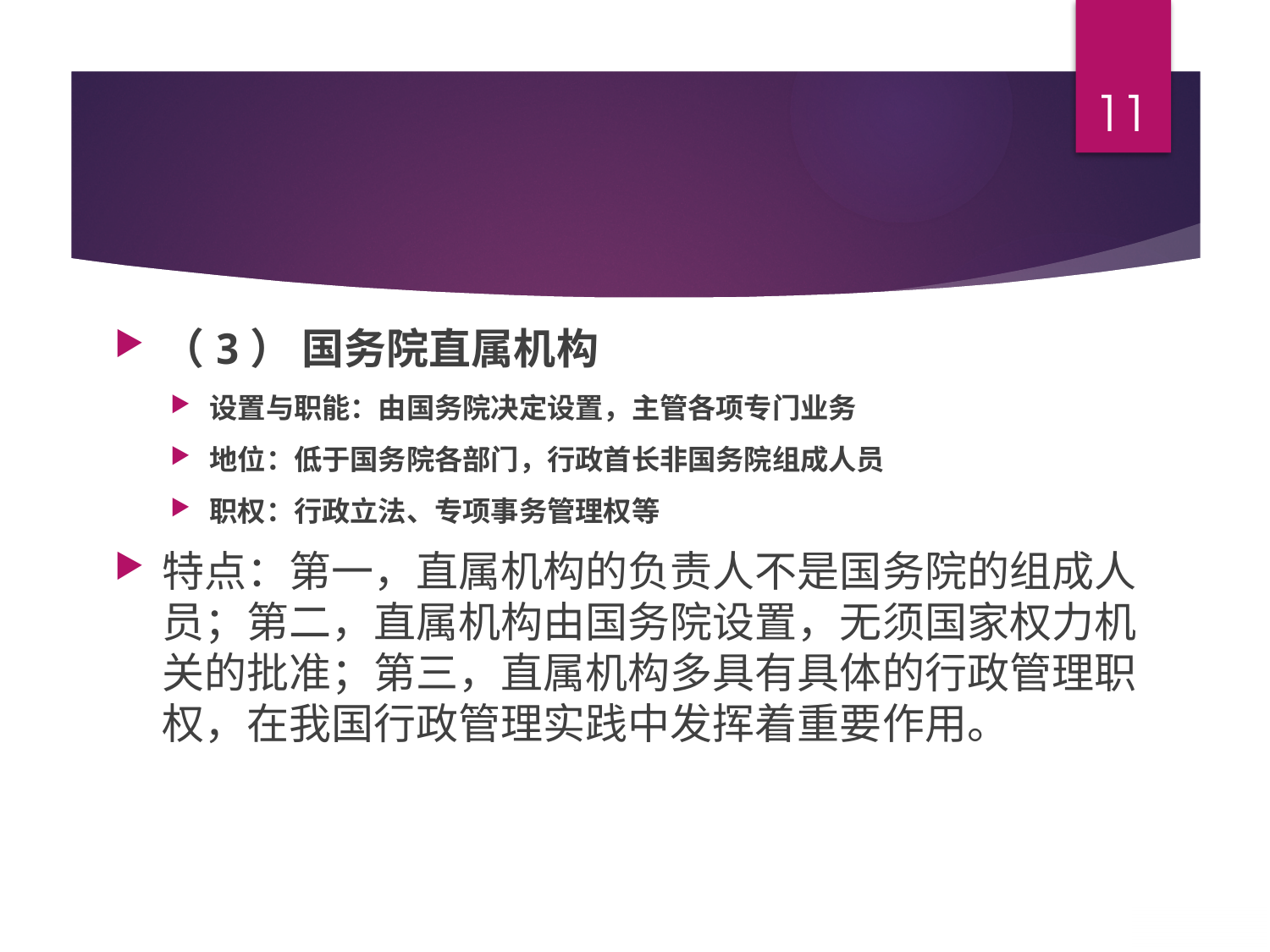

11
#
（3） 国务院直属机构
设置与职能：由国务院决定设置，主管各项专门业务
地位：低于国务院各部门，行政首长非国务院组成人员
职权：行政立法、专项事务管理权等
特点：第一，直属机构的负责人不是国务院的组成人员；第二，直属机构由国务院设置，无须国家权力机关的批准；第三，直属机构多具有具体的行政管理职权，在我国行政管理实践中发挥着重要作用。